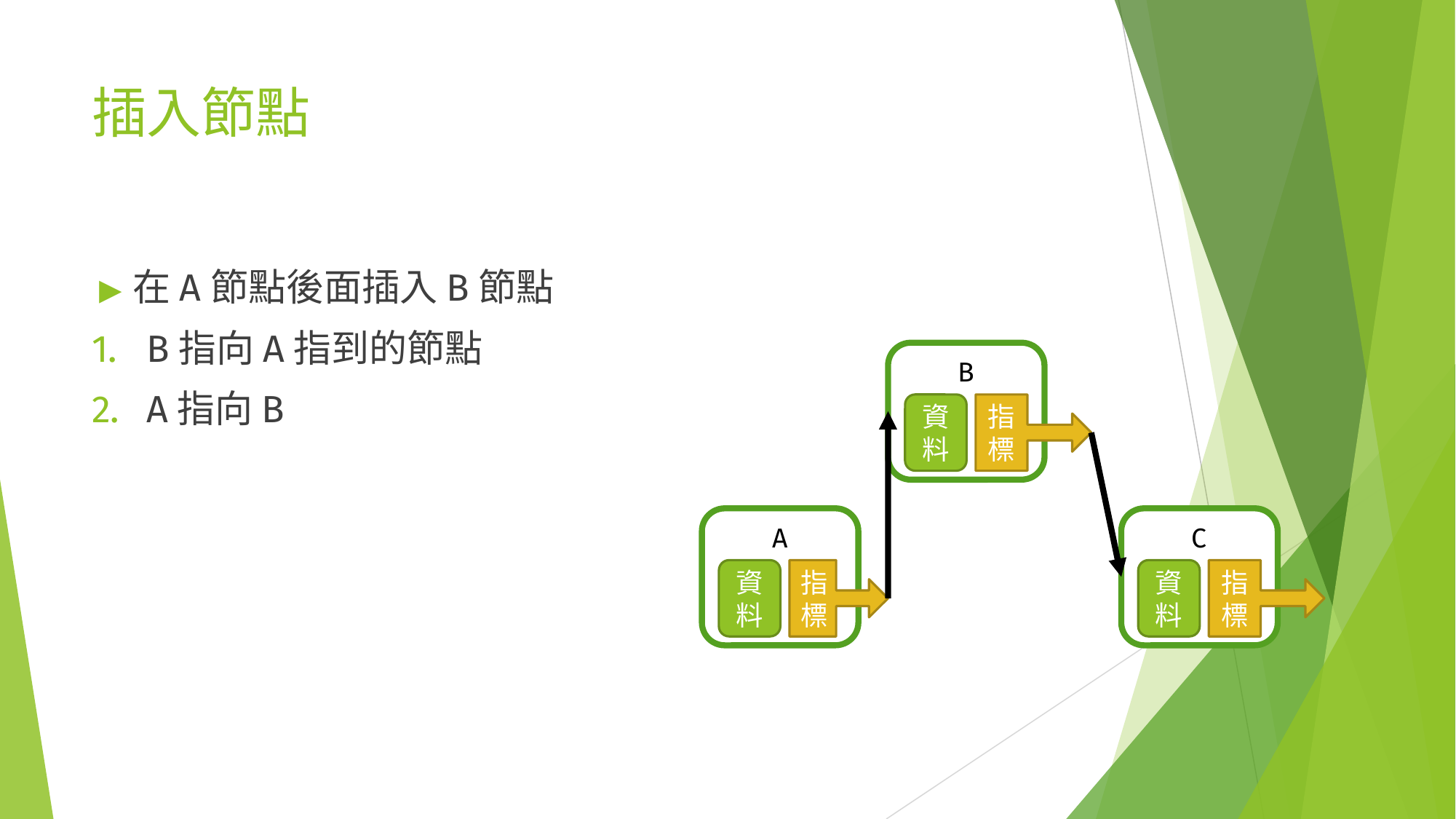

# 插入節點
在A節點後面插入B節點
B指向A指到的節點
A指向B
B
資料
指標
A
資料
指標
C
資料
指標